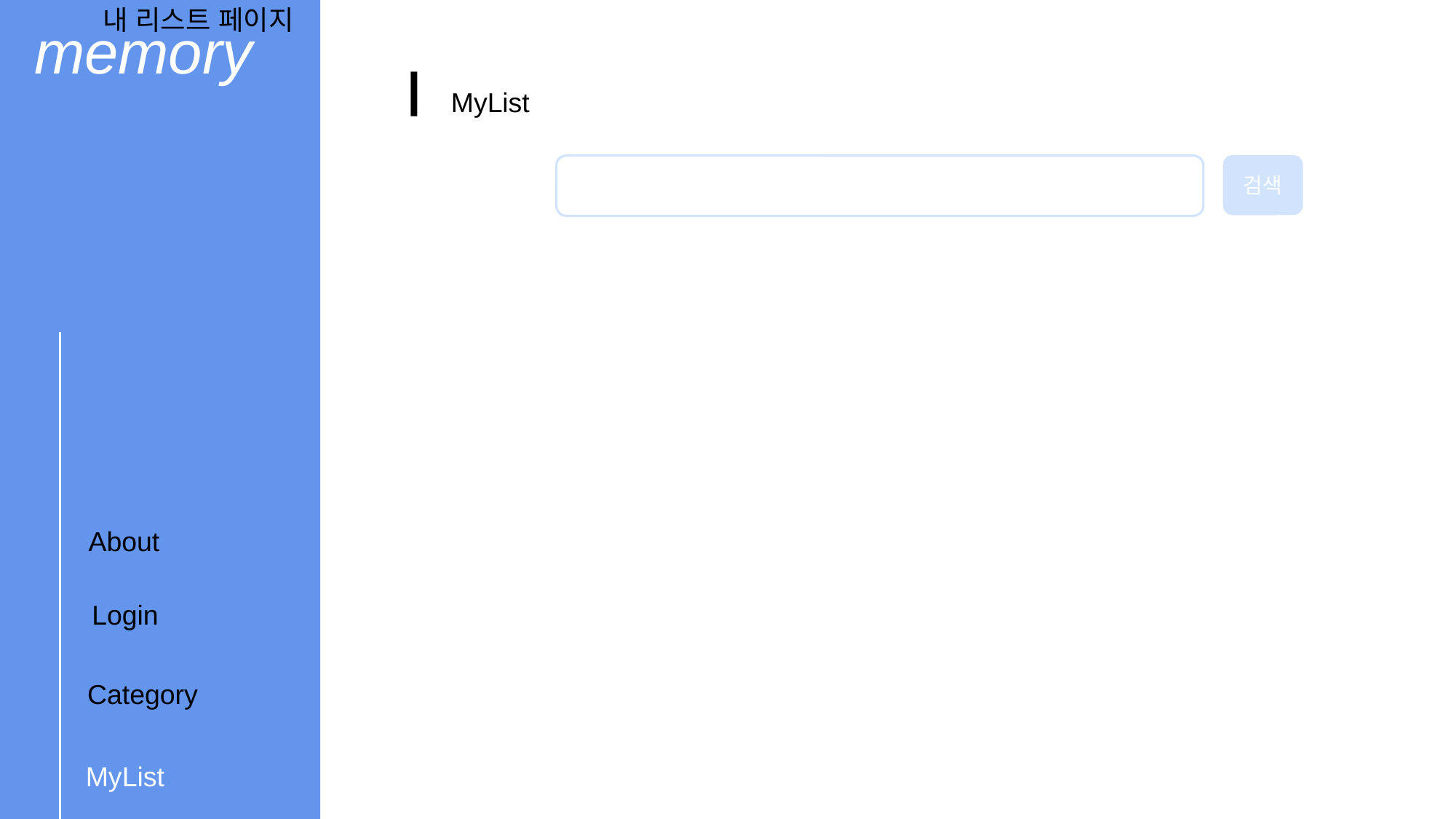

내 리스트 페이지
memory
ㅣ MyList
검색

 About
 Login
Category
 MyList